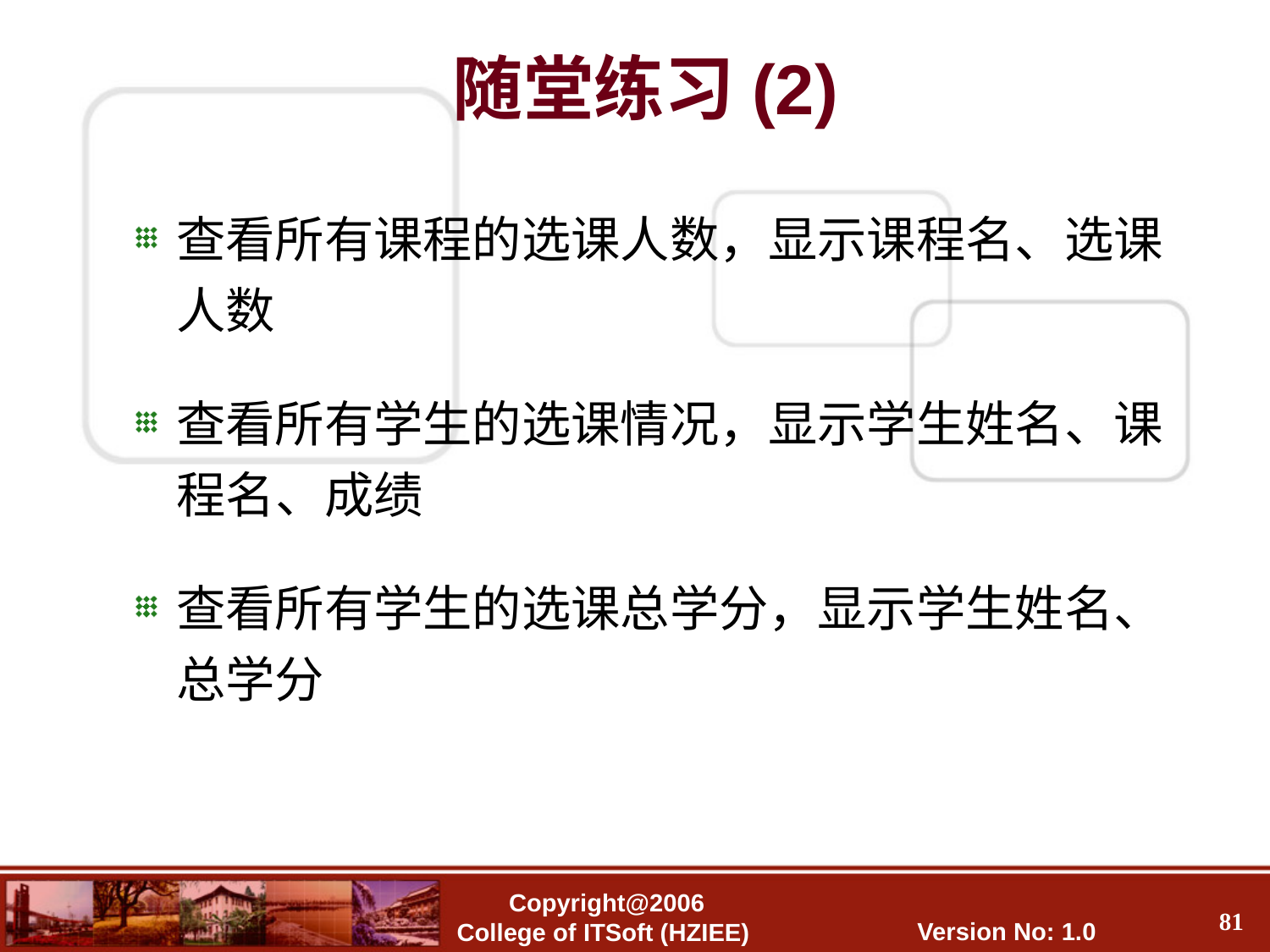

随堂练习(2)
查看所有课程的选课人数，显示课程名、选课人数
查看所有学生的选课情况，显示学生姓名、课程名、成绩
查看所有学生的选课总学分，显示学生姓名、总学分